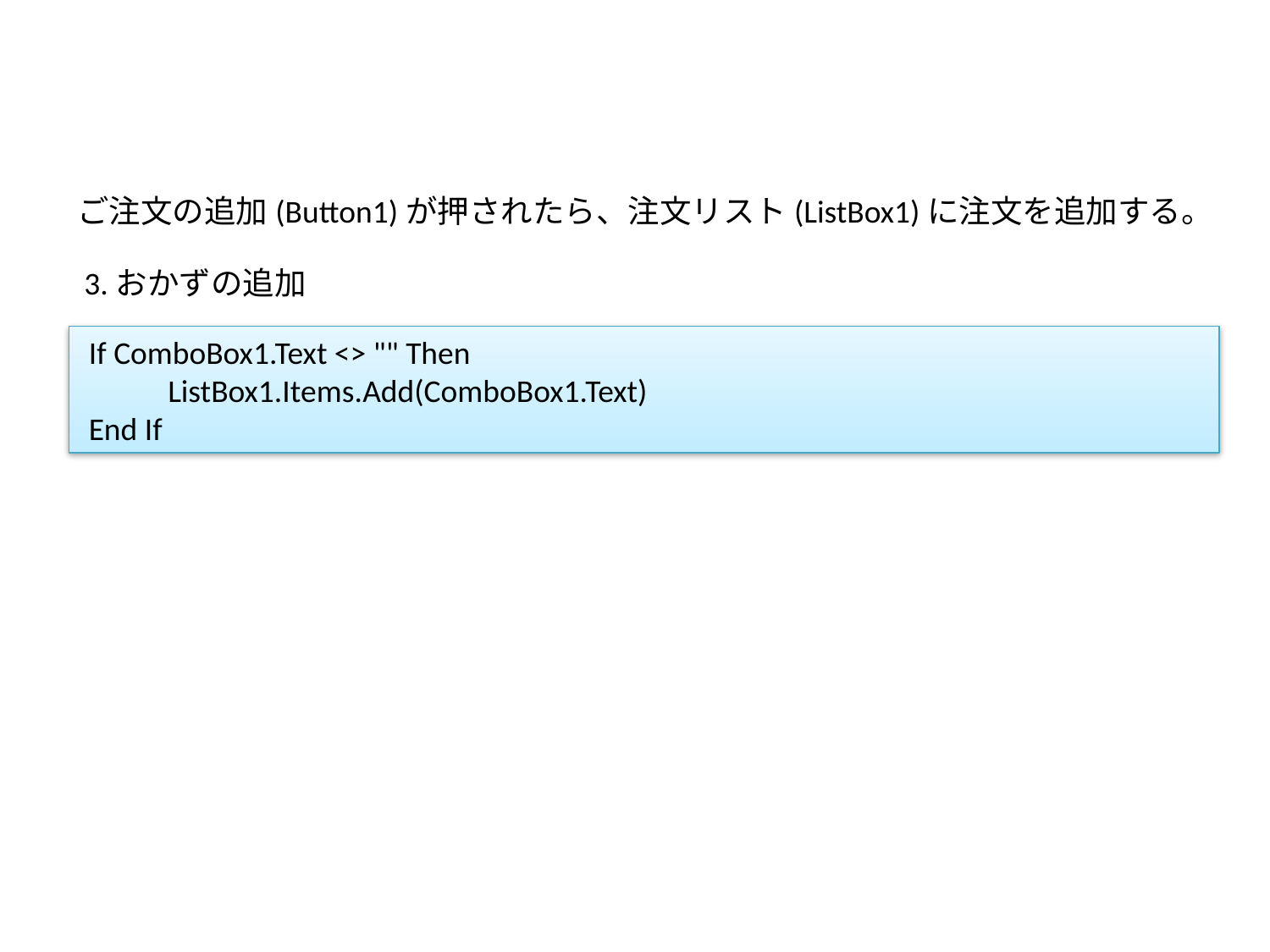

ご注文の追加(Button1)が押されたら、注文リスト(ListBox1)に注文を追加する。
3.おかずの追加
 If ComboBox1.Text <> "" Then
            ListBox1.Items.Add(ComboBox1.Text)
 End If